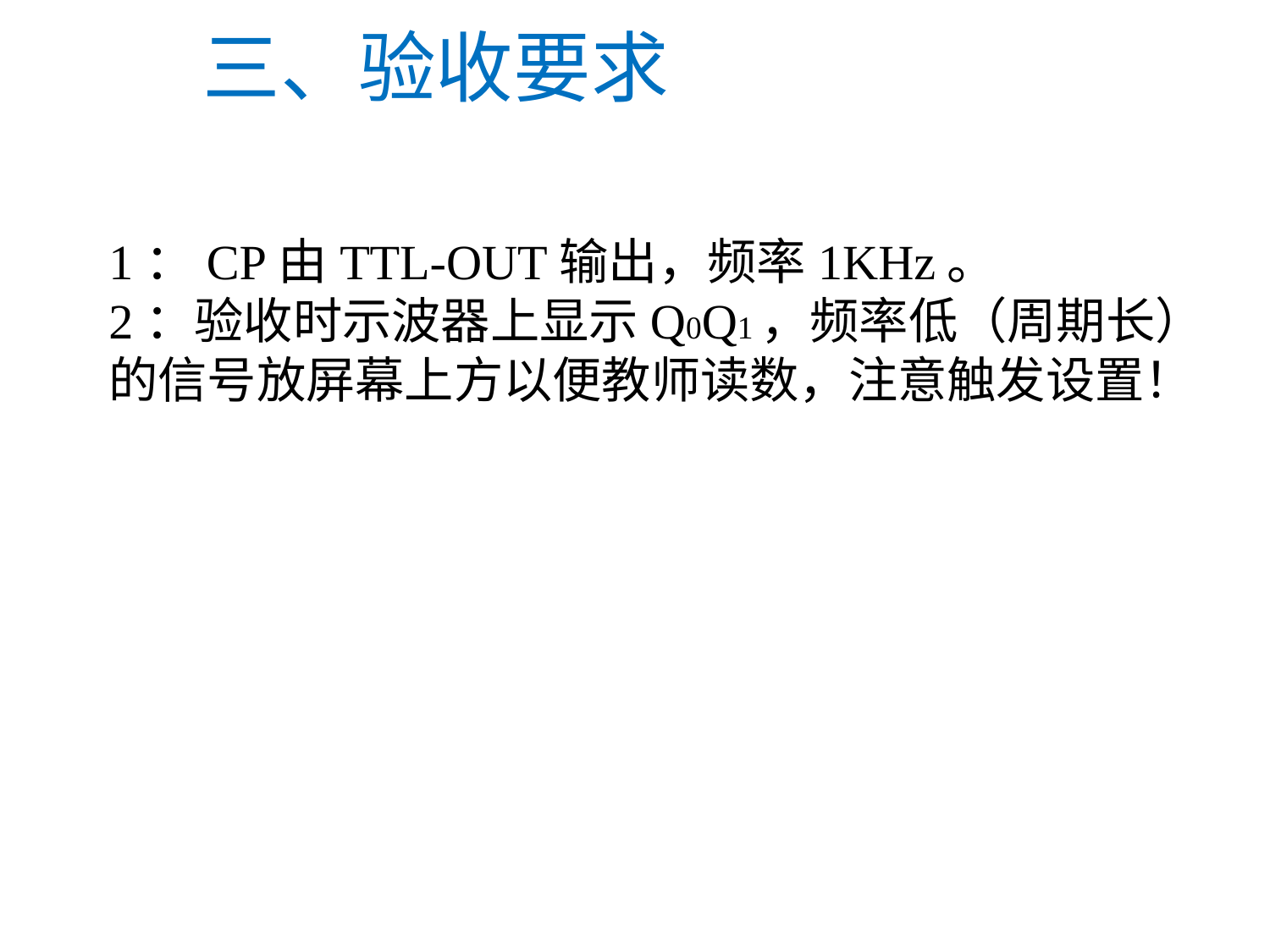

# 三、验收要求
1：CP由TTL-OUT输出，频率1KHz。
2：验收时示波器上显示Q0Q1，频率低（周期长）的信号放屏幕上方以便教师读数，注意触发设置！